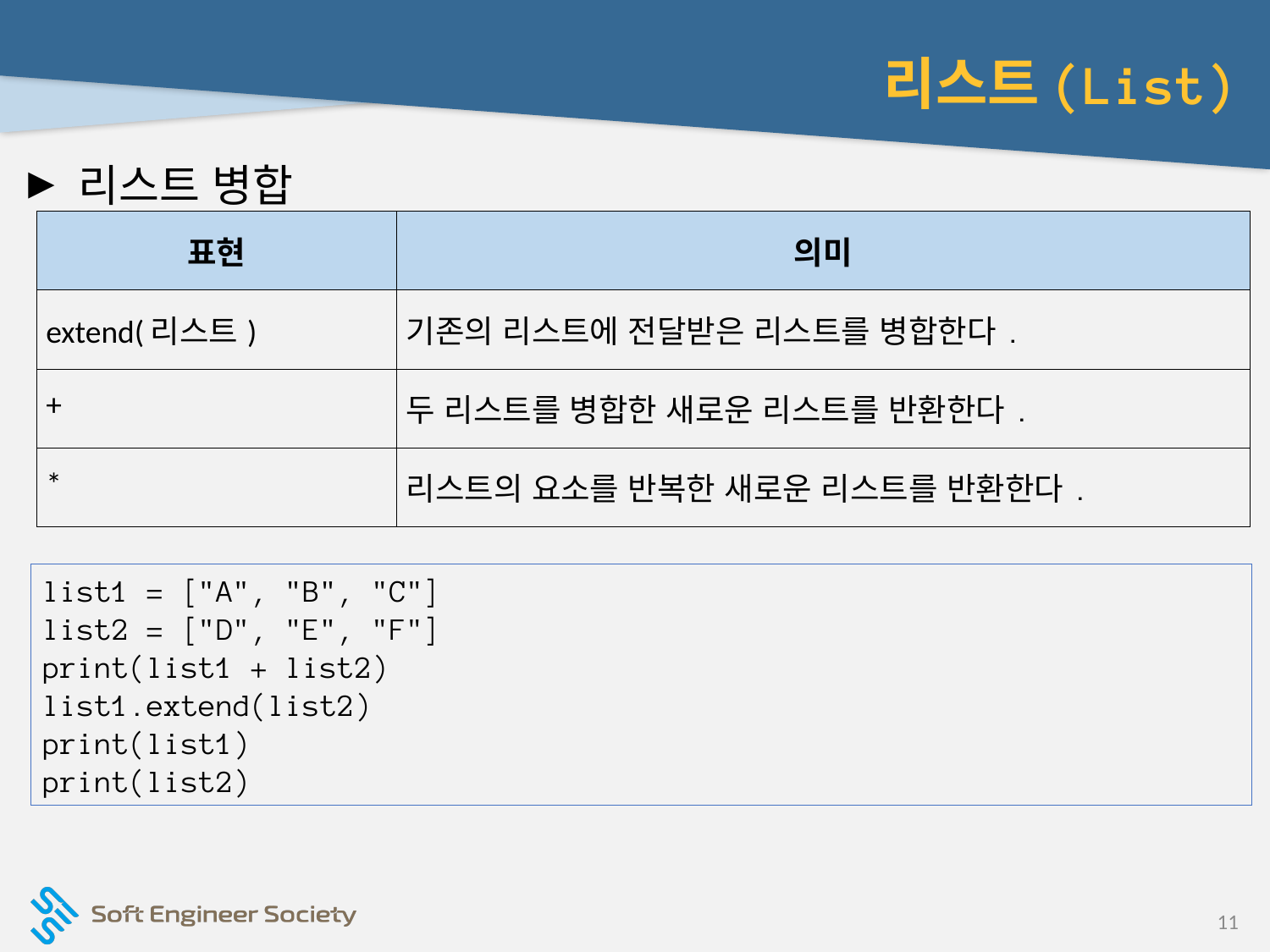

# 리스트(List)
리스트 병합
| 표현 | 의미 |
| --- | --- |
| extend(리스트) | 기존의 리스트에 전달받은 리스트를 병합한다. |
| + | 두 리스트를 병합한 새로운 리스트를 반환한다. |
| \* | 리스트의 요소를 반복한 새로운 리스트를 반환한다. |
list1 = ["A", "B", "C"]
list2 = ["D", "E", "F"]
print(list1 + list2)
list1.extend(list2)
print(list1)
print(list2)
11